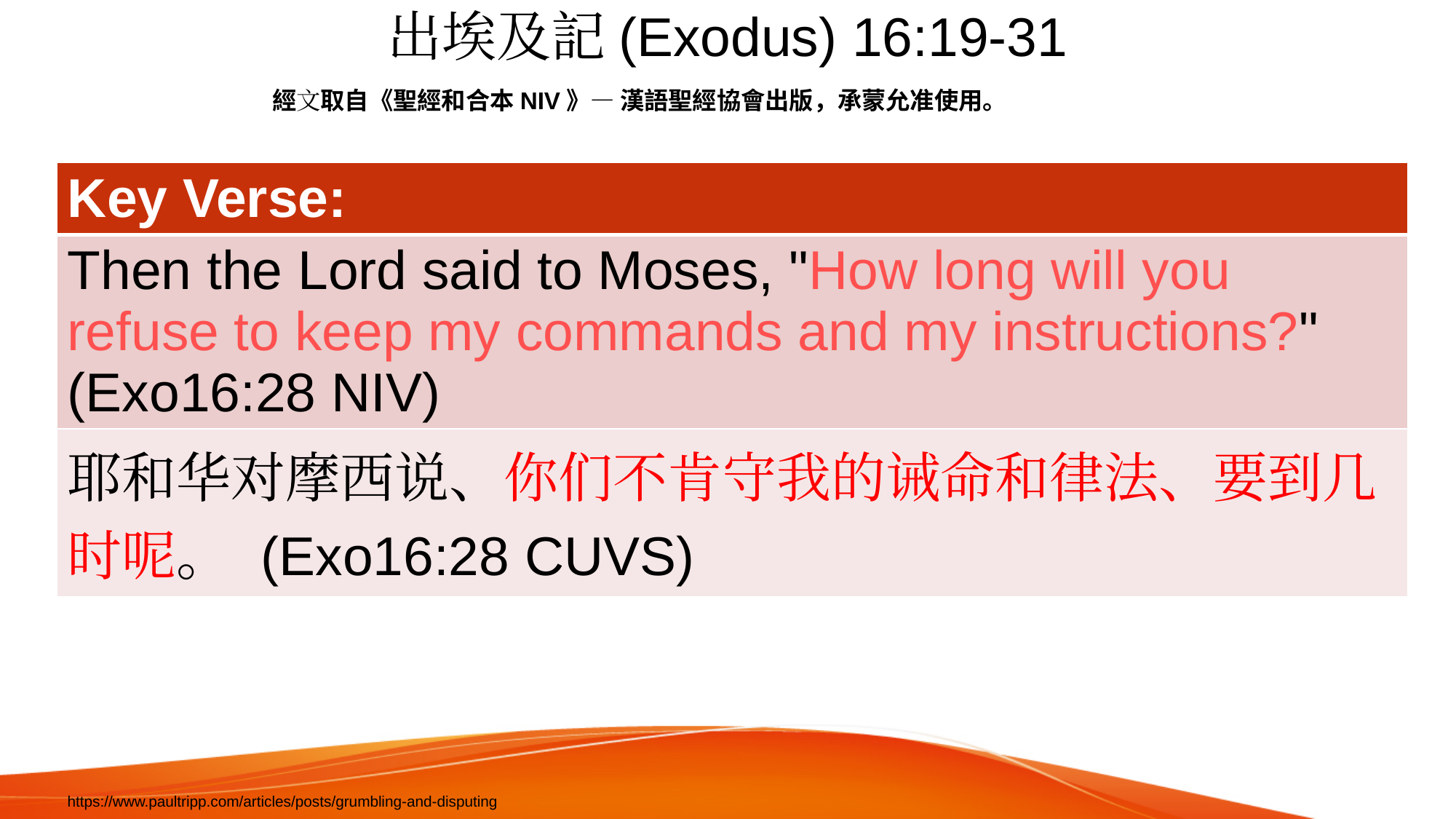

# 出埃及記(Exodus) 16:19-31
經文取自《聖經和合本NIV》— 漢語聖經協會出版，承蒙允准使用。
| Key Verse: |
| --- |
| Then the Lord said to Moses, "How long will you refuse to keep my commands and my instructions?" (Exo16:28 NIV) |
| 耶和华对摩西说、你们不肯守我的诫命和律法、要到几时呢。 (Exo16:28 CUVS) |
https://www.paultripp.com/articles/posts/grumbling-and-disputing